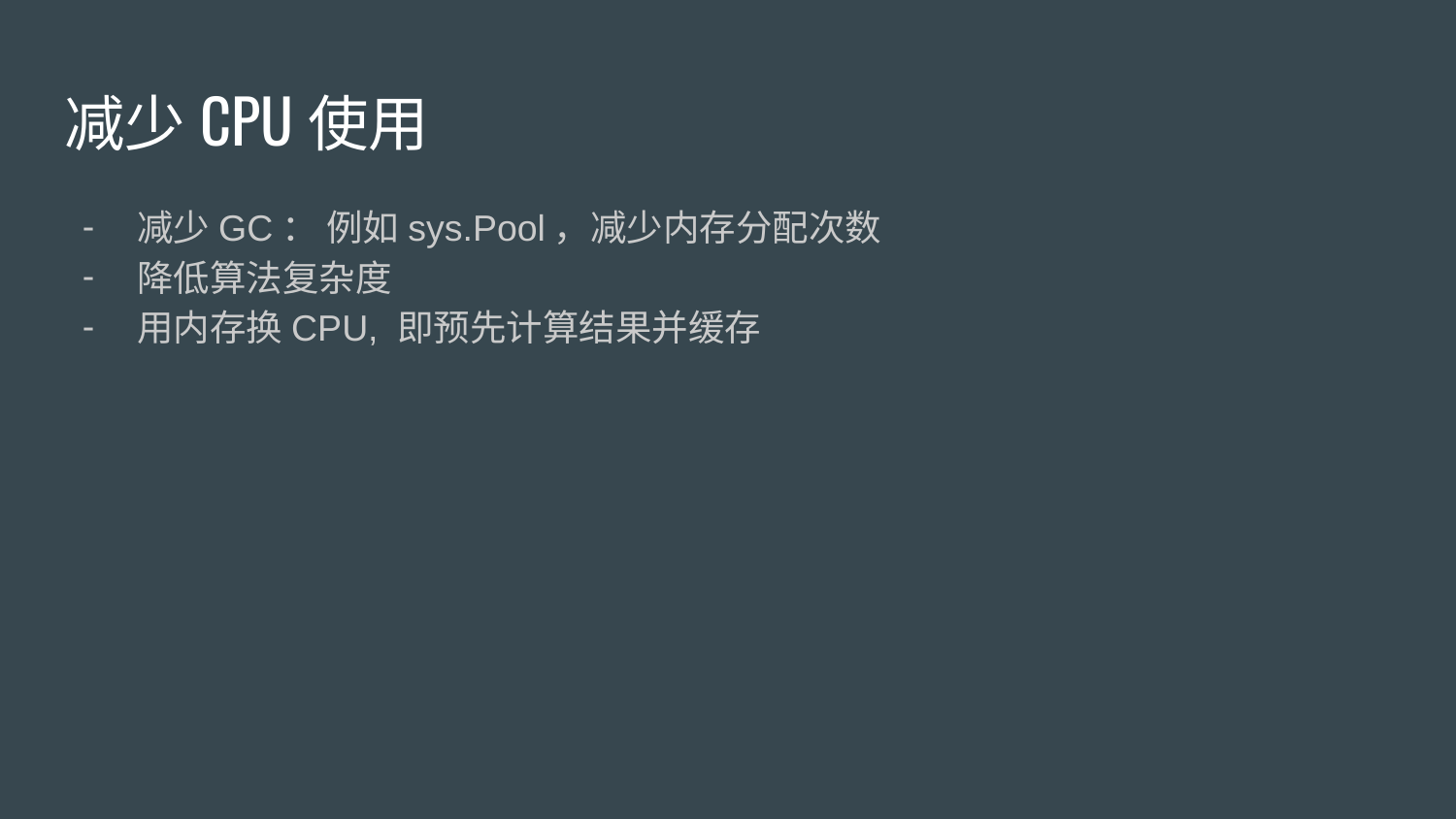

# 减少CPU使用
减少GC： 例如sys.Pool，减少内存分配次数
降低算法复杂度
用内存换CPU, 即预先计算结果并缓存